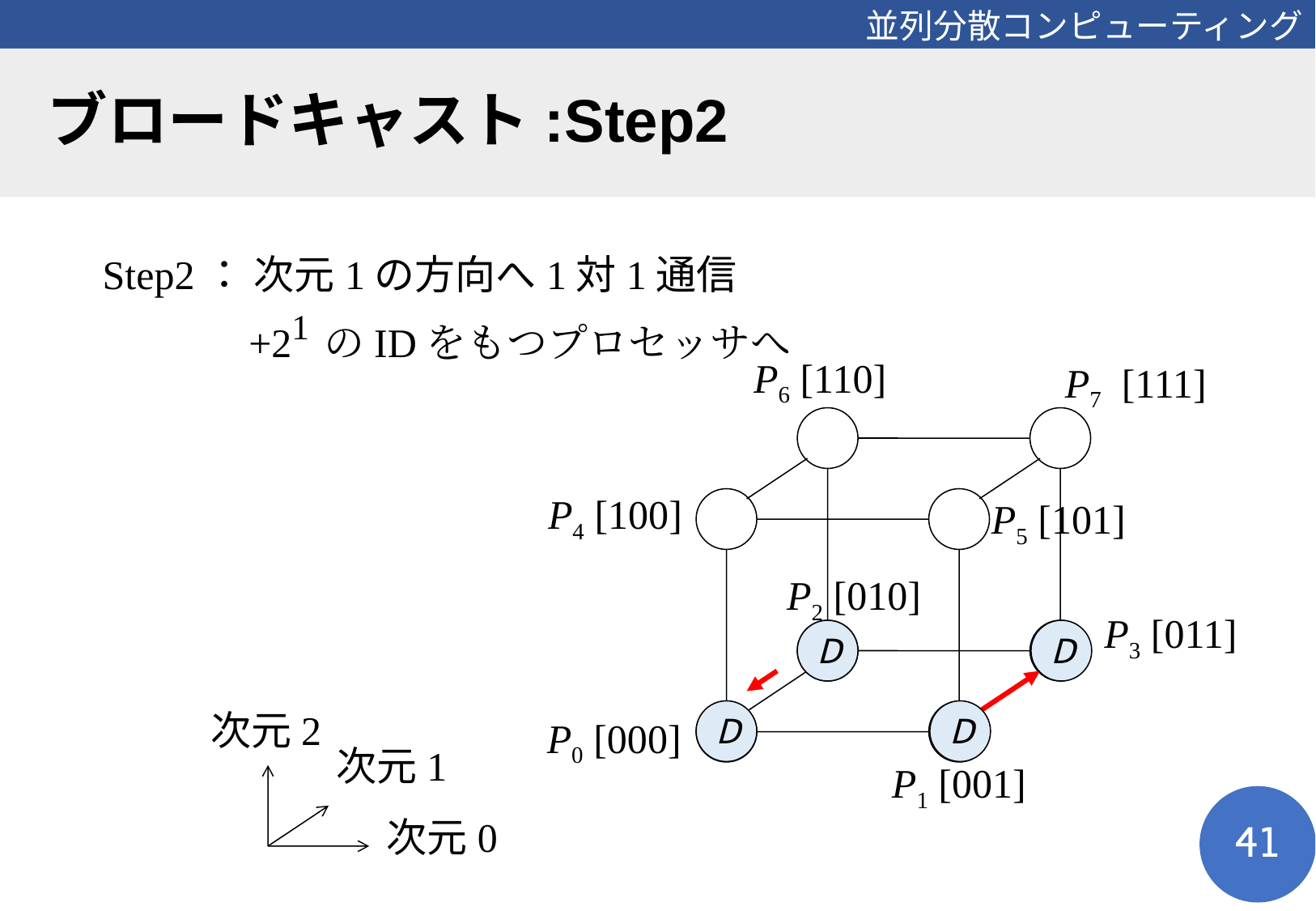

# ブロードキャスト:Step2
Step2： 次元1の方向へ1対1通信
		+21のIDをもつプロセッサへ
P6 [110]
P7  [111]

P4 [100]
P5 [101]

P2 [010]
P3 [011]

P0 [000]

P1 [001]

D

D
次元2
次元1

次元0

D

D
41